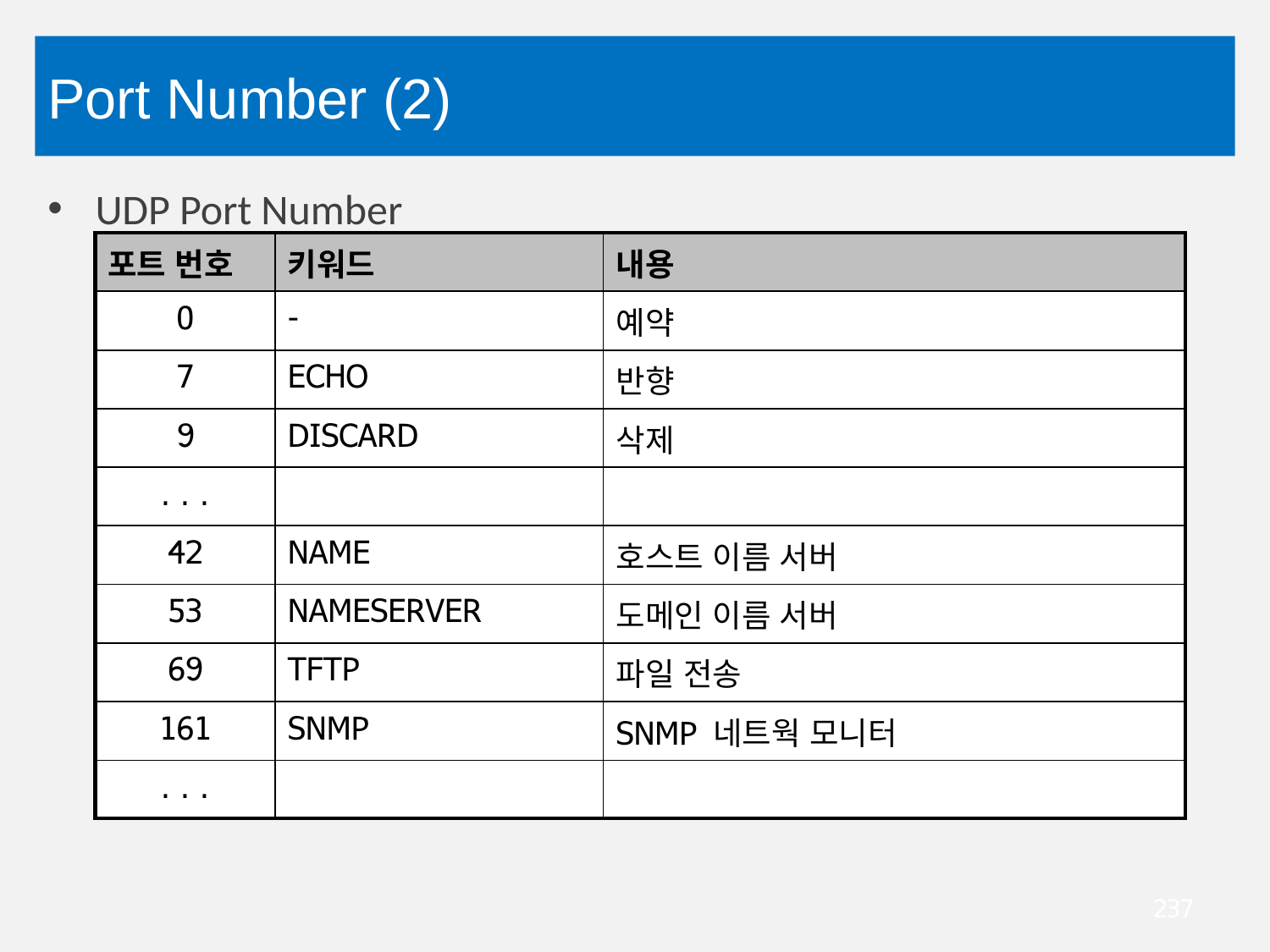

# Port Number (2)
UDP Port Number
| 포트 번호 | 키워드 | 내용 |
| --- | --- | --- |
| 0 | - | 예약 |
| 7 | ECHO | 반향 |
| 9 | DISCARD | 삭제 |
| . . . |  |  |
| 42 | NAME | 호스트 이름 서버 |
| 53 | NAMESERVER | 도메인 이름 서버 |
| 69 | TFTP | 파일 전송 |
| 161 | SNMP | SNMP 네트웍 모니터 |
| . . . |  |  |
237